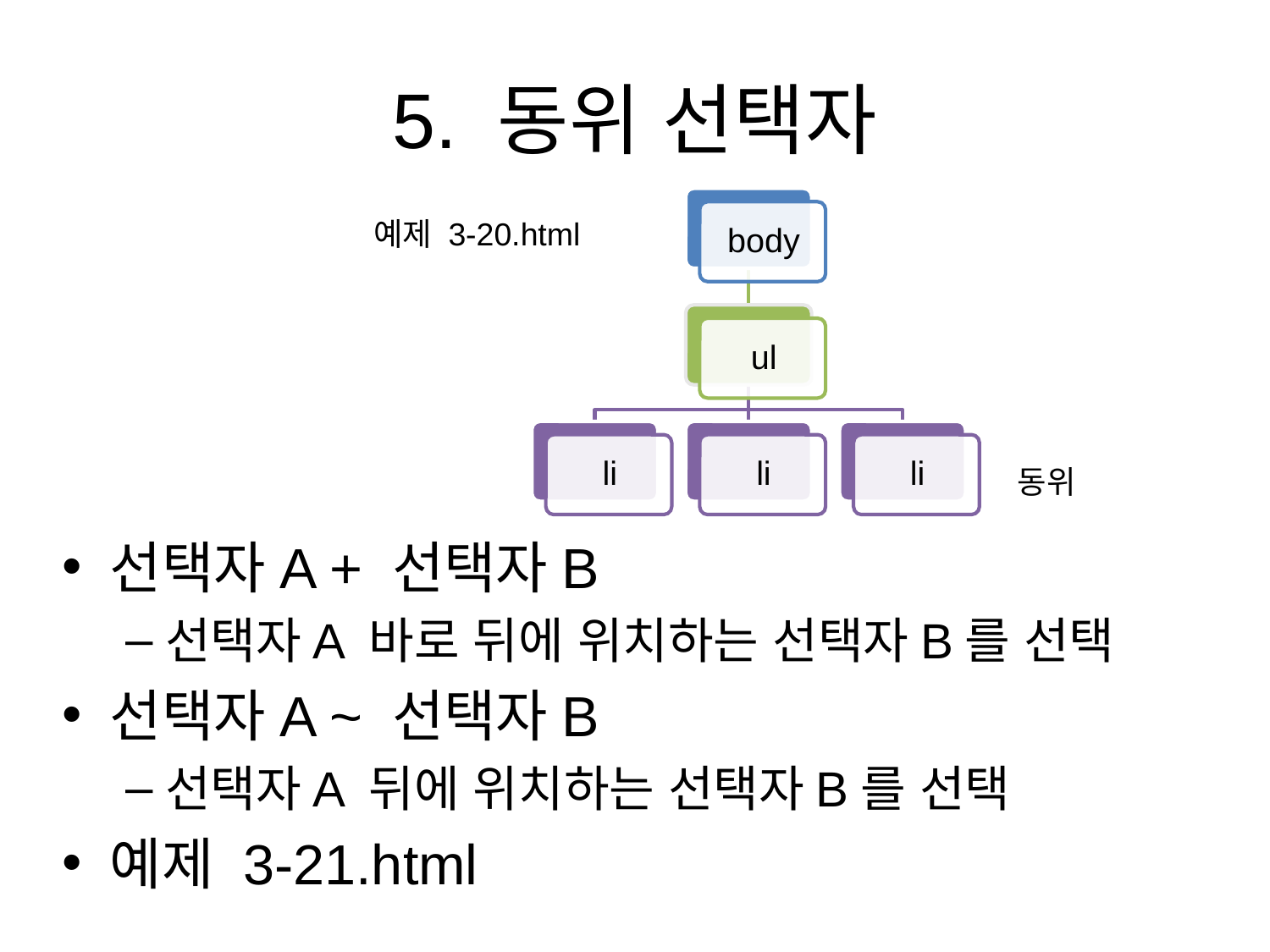

# 5. 동위 선택자
body
ul
li
li
li
예제 3-20.html
동위
선택자A + 선택자B
선택자A 바로 뒤에 위치하는 선택자B를 선택
선택자A ~ 선택자B
선택자A 뒤에 위치하는 선택자B를 선택
예제 3-21.html